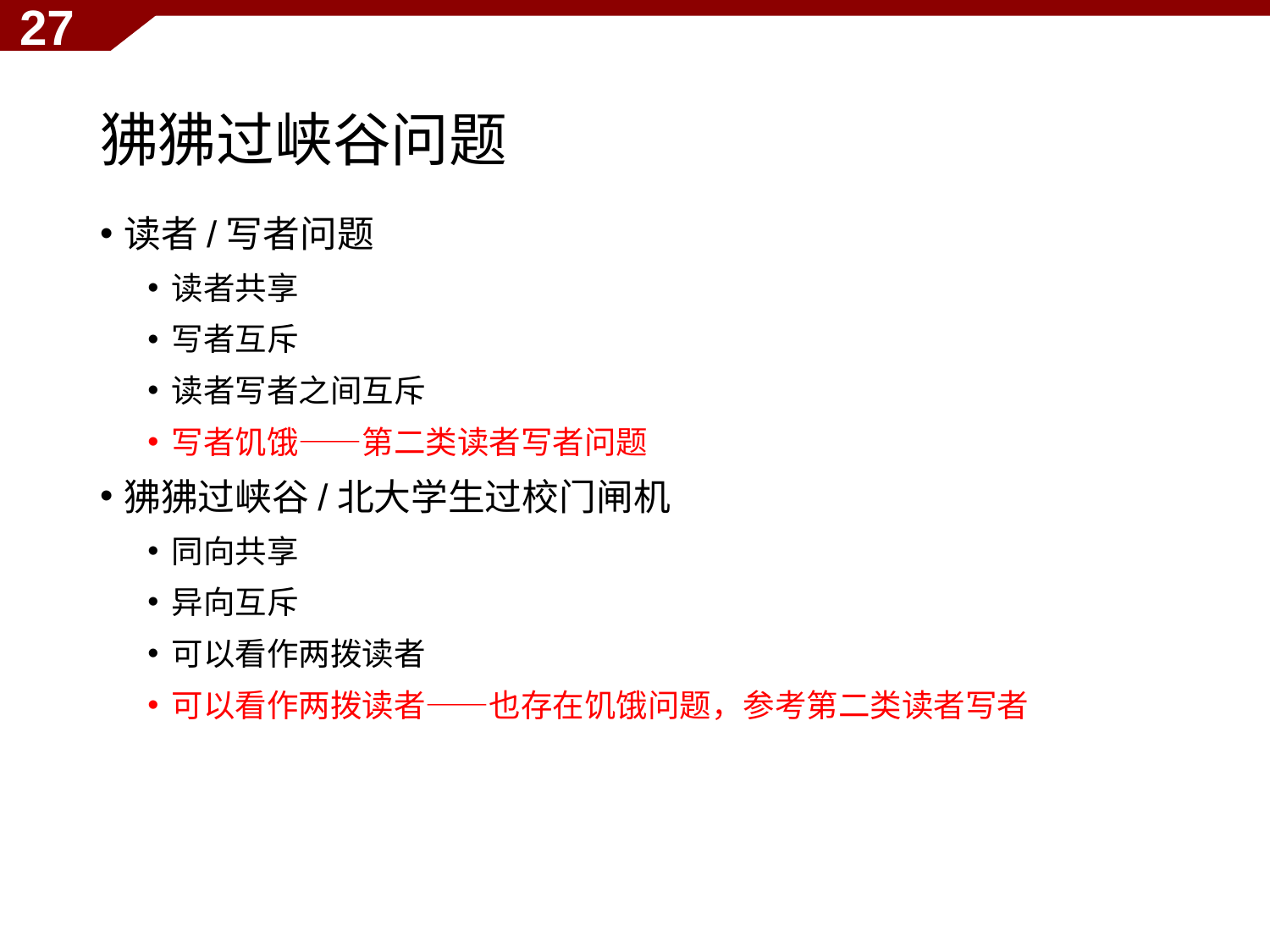

27
# 狒狒过峡谷问题
读者/写者问题
读者共享
写者互斥
读者写者之间互斥
写者饥饿——第二类读者写者问题
狒狒过峡谷/北大学生过校门闸机
同向共享
异向互斥
可以看作两拨读者
可以看作两拨读者——也存在饥饿问题，参考第二类读者写者